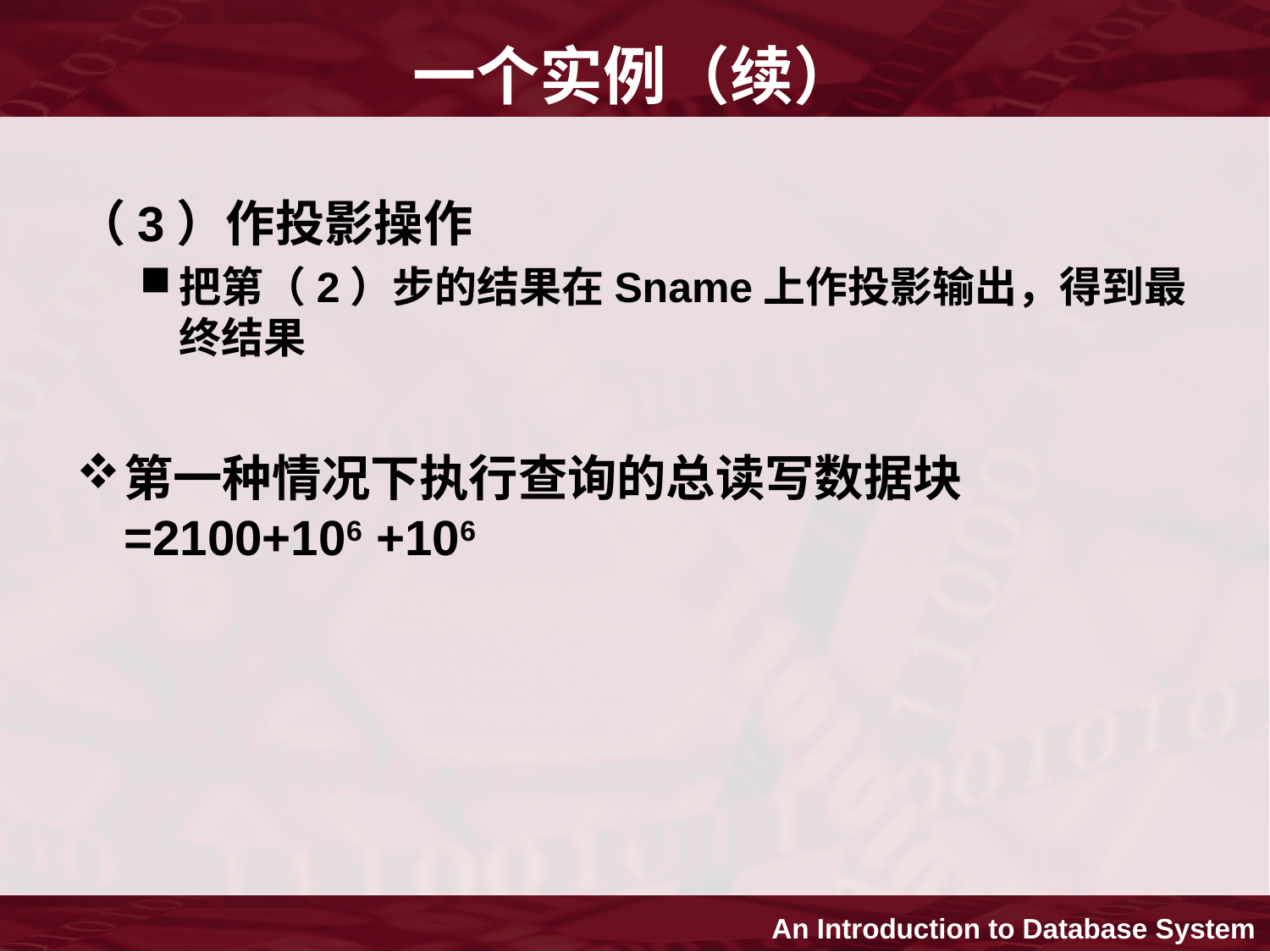

# 一个实例（续）
（3）作投影操作
把第（2）步的结果在Sname上作投影输出，得到最终结果

第一种情况下执行查询的总读写数据块=2100+106 +106